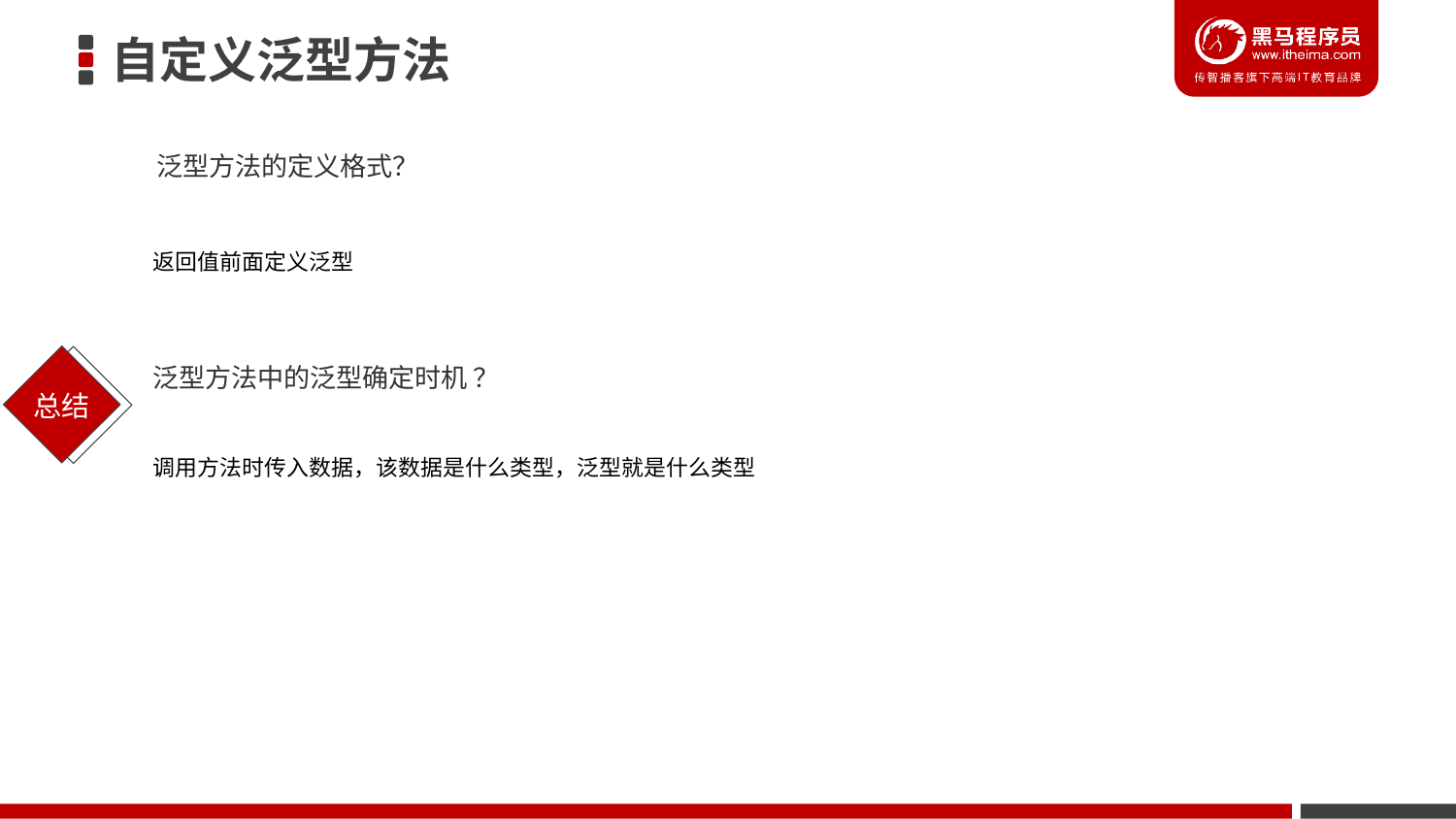

# 自定义泛型方法
泛型方法的定义格式？
返回值前面定义泛型
泛型方法中的泛型确定时机 ？
调用方法时传入数据，该数据是什么类型，泛型就是什么类型